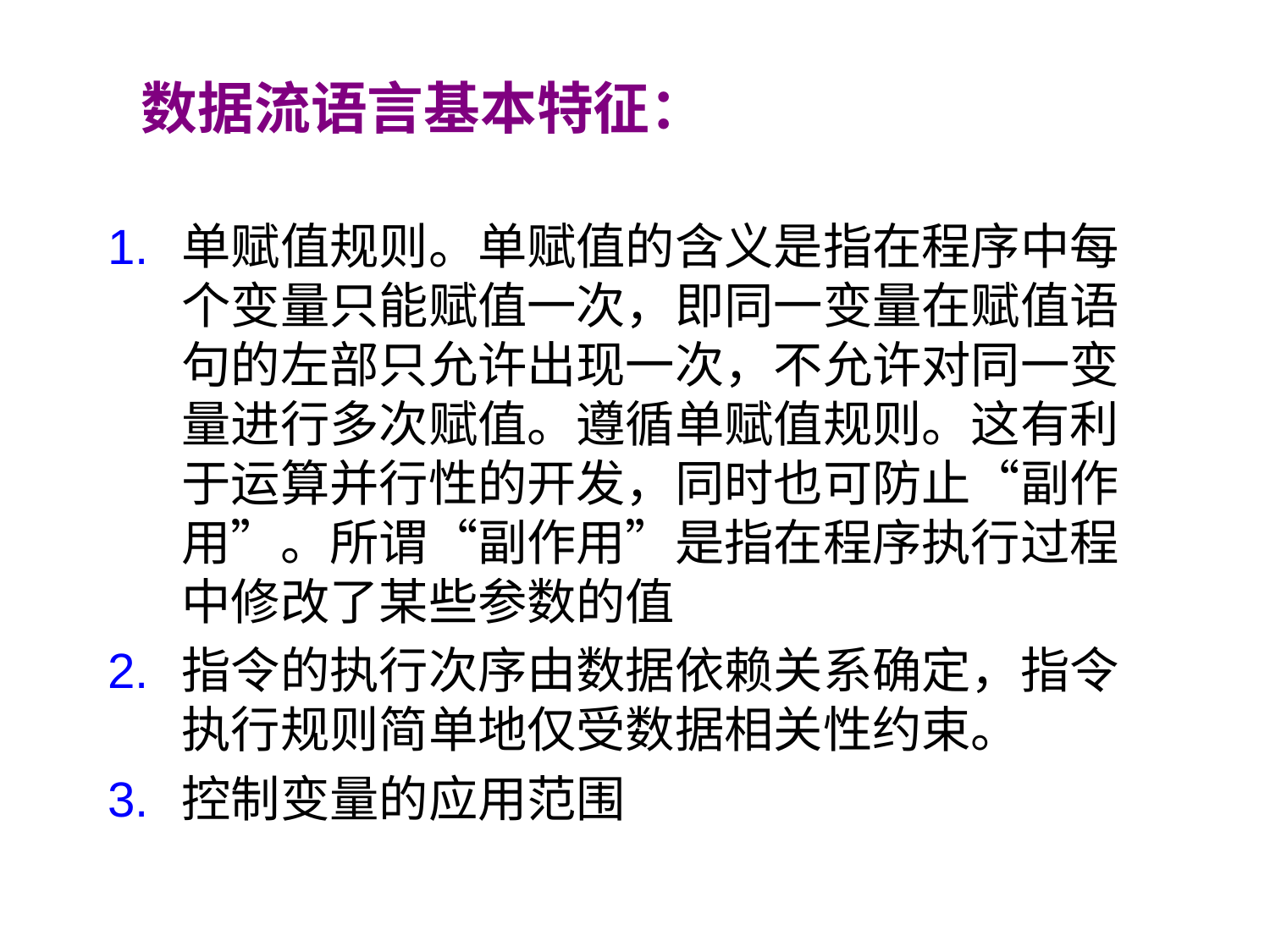

数据流语言基本特征：

单赋值规则。单赋值的含义是指在程序中每个变量只能赋值一次，即同一变量在赋值语句的左部只允许出现一次，不允许对同一变量进行多次赋值。遵循单赋值规则。这有利于运算并行性的开发，同时也可防止“副作用”。所谓“副作用”是指在程序执行过程中修改了某些参数的值
指令的执行次序由数据依赖关系确定，指令执行规则简单地仅受数据相关性约束。
控制变量的应用范围